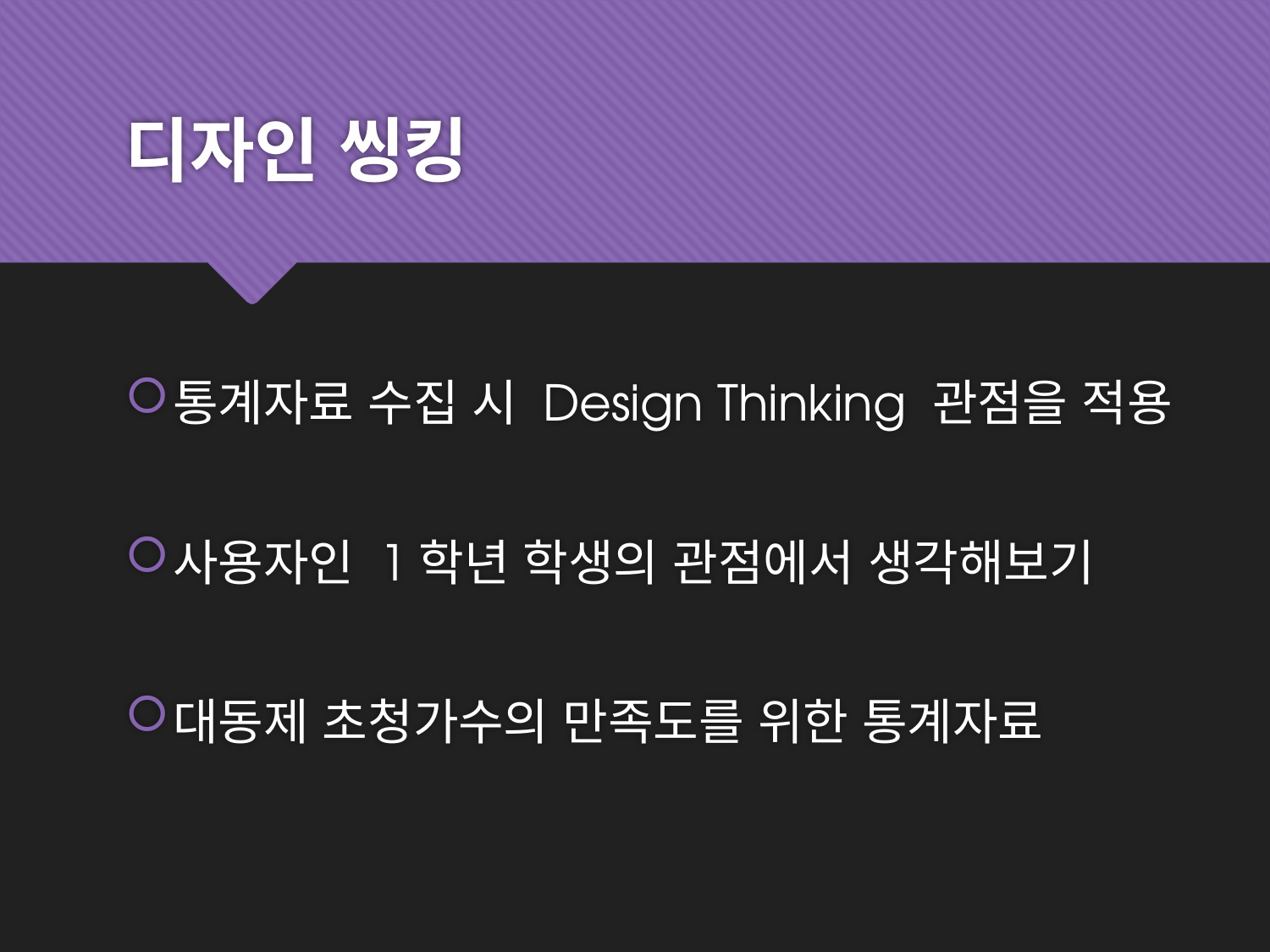

# 디자인 씽킹
통계자료 수집 시 Design Thinking 관점을 적용

사용자인 1학년 학생의 관점에서 생각해보기

대동제 초청가수의 만족도를 위한 통계자료